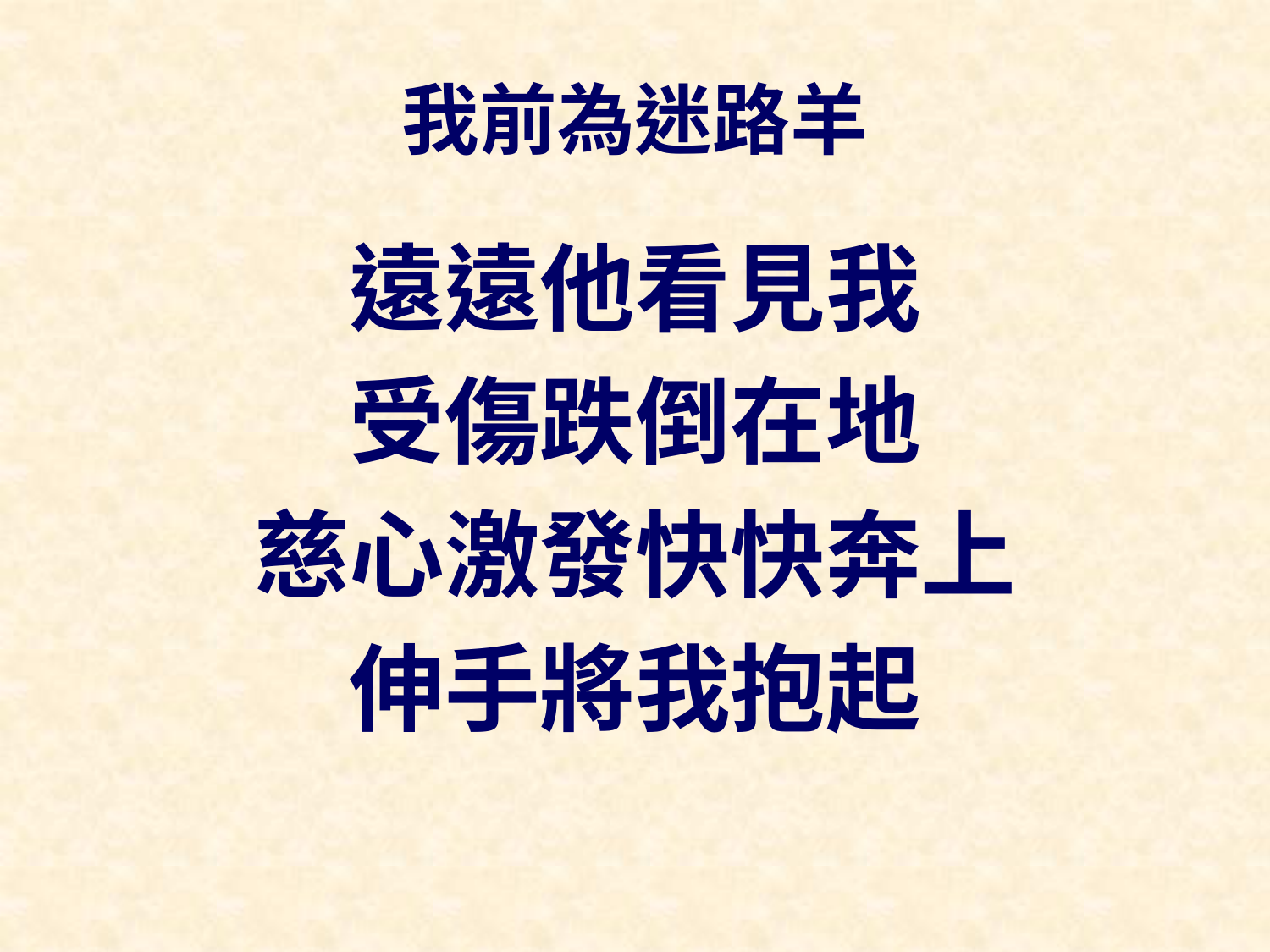

# 我前為迷路羊
遠遠他看見我
受傷跌倒在地
慈心激發快快奔上
伸手將我抱起